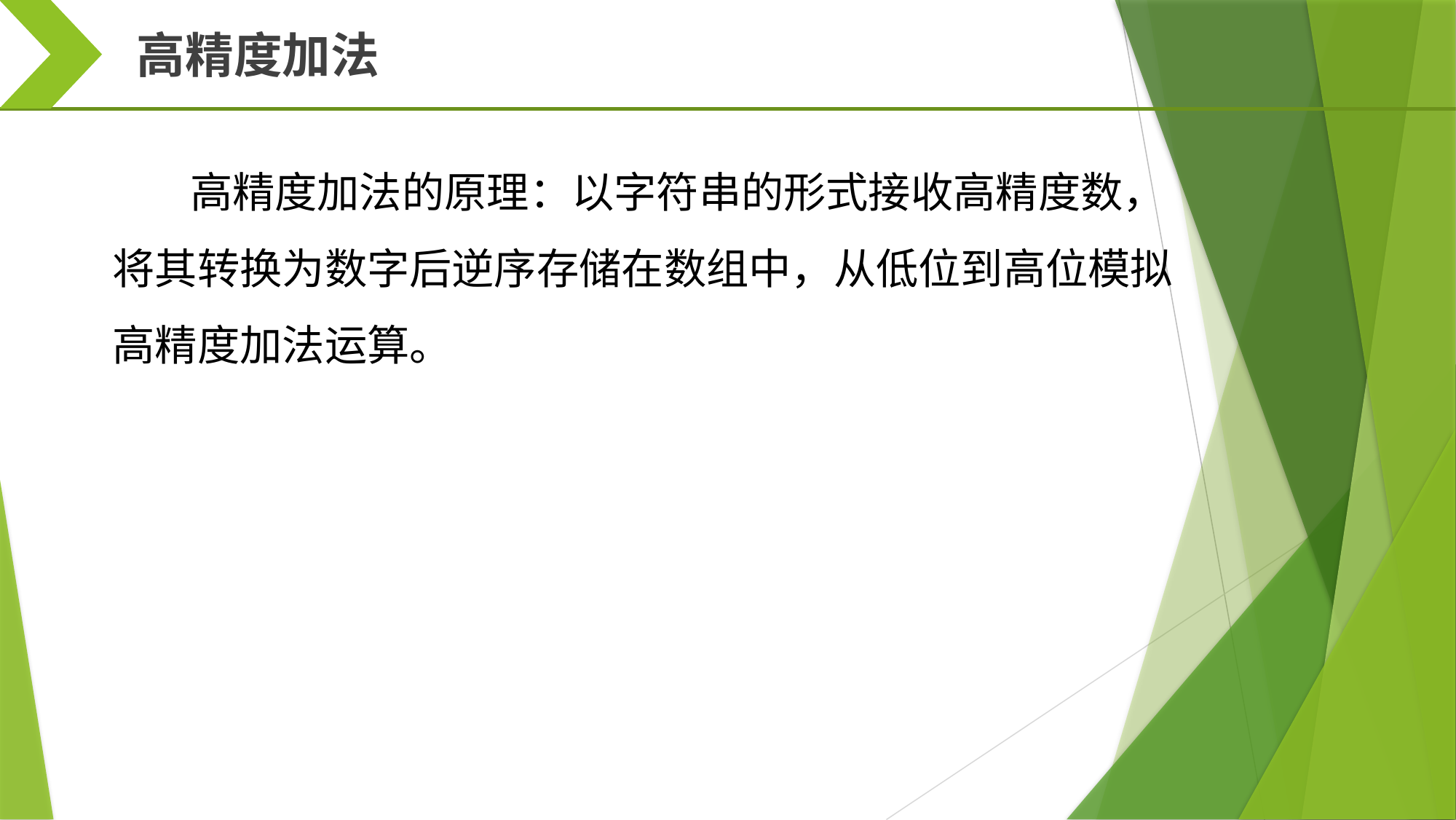

高精度加法
高精度加法的原理：以字符串的形式接收高精度数，将其转换为数字后逆序存储在数组中，从低位到高位模拟高精度加法运算。